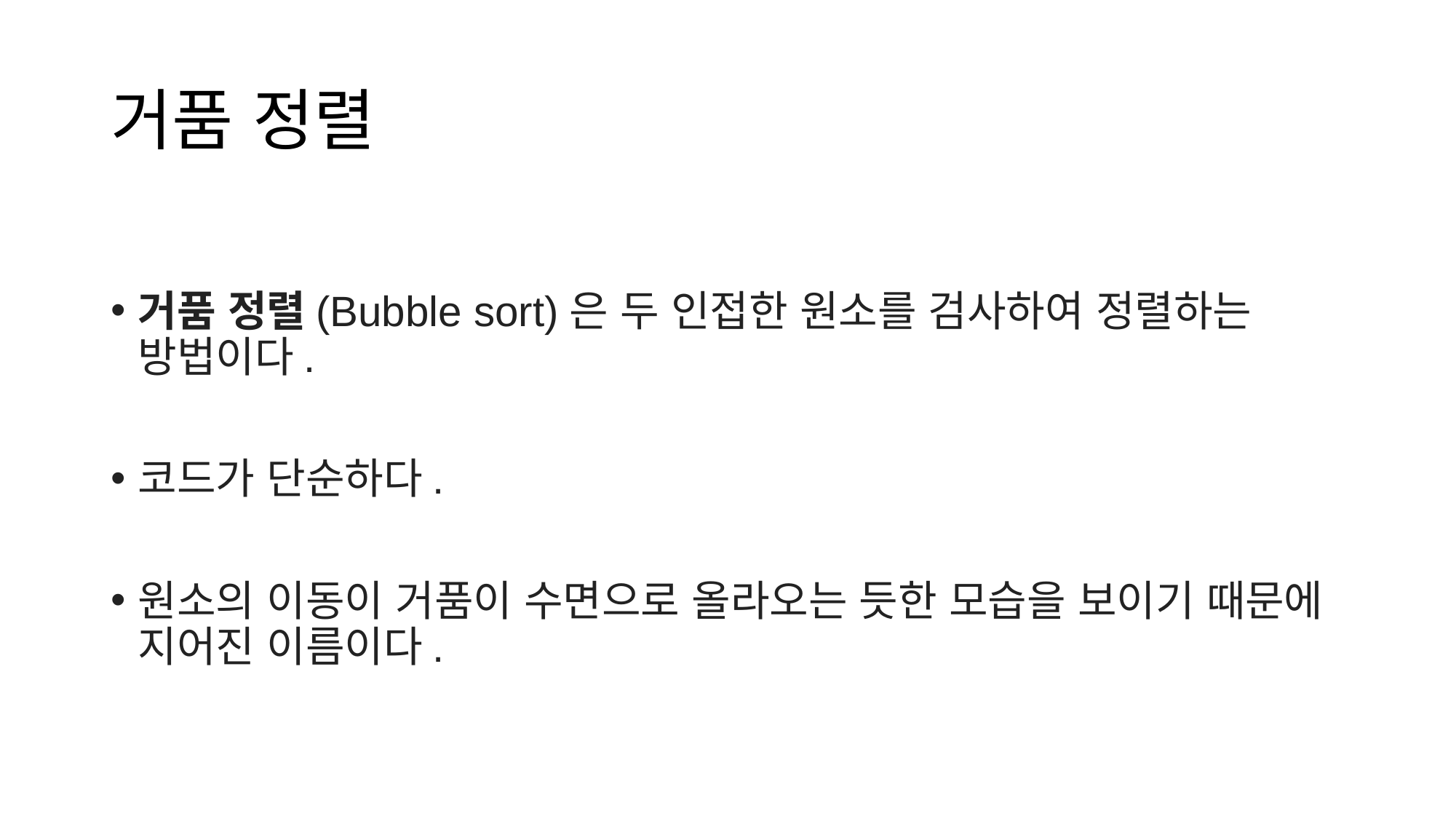

# 거품 정렬

거품 정렬(Bubble sort)은 두 인접한 원소를 검사하여 정렬하는 방법이다.

코드가 단순하다.

원소의 이동이 거품이 수면으로 올라오는 듯한 모습을 보이기 때문에 지어진 이름이다.